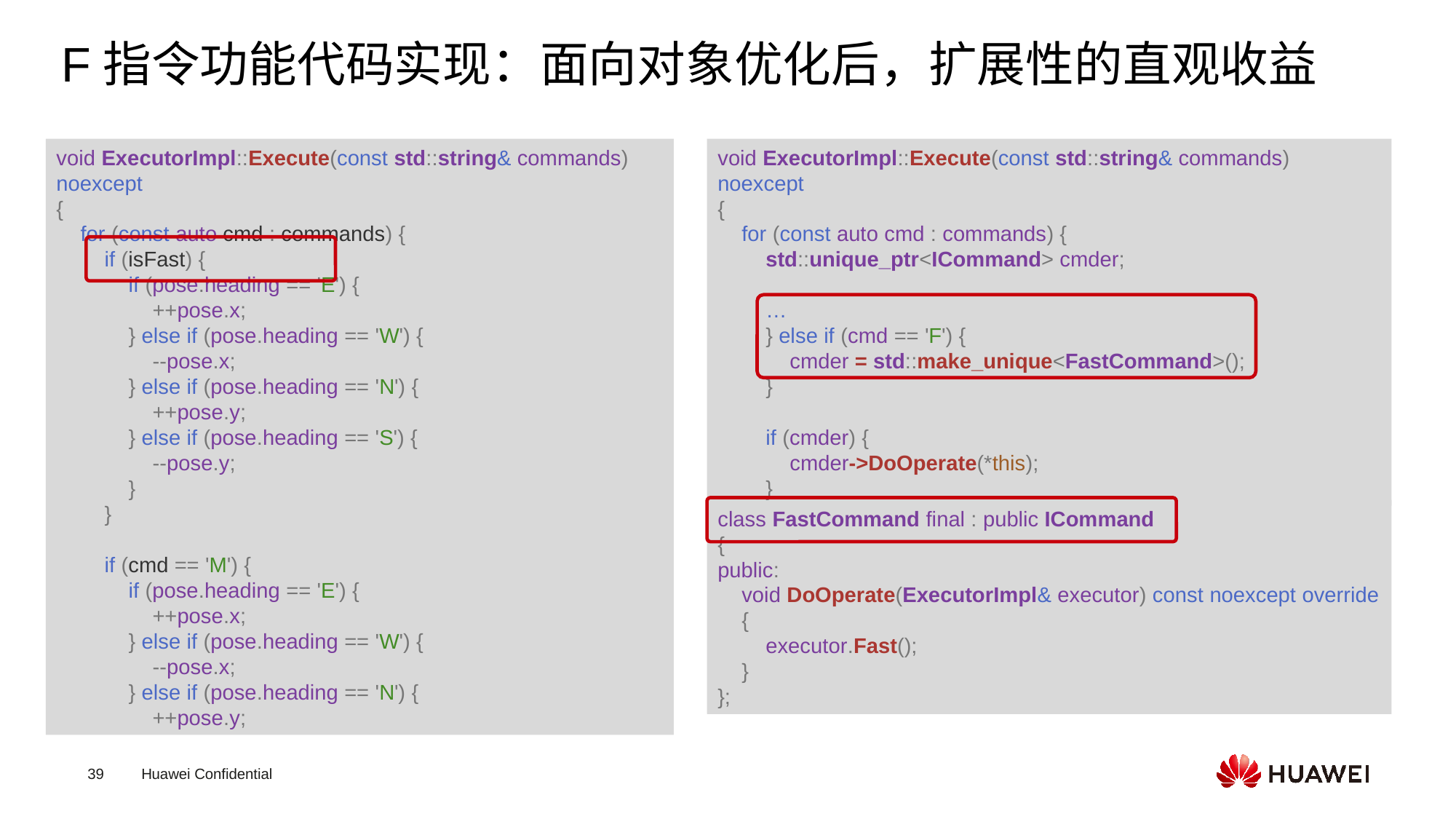

# F指令功能代码实现：面向对象优化后，扩展性的直观收益
void ExecutorImpl::Execute(const std::string& commands) noexcept
{
    for (const auto cmd : commands) {
        if (isFast) {
            if (pose.heading == 'E') {
                ++pose.x;
            } else if (pose.heading == 'W') {
                --pose.x;
            } else if (pose.heading == 'N') {
                ++pose.y;
            } else if (pose.heading == 'S') {
                --pose.y;
            }
        }

        if (cmd == 'M') {
            if (pose.heading == 'E') {
                ++pose.x;
            } else if (pose.heading == 'W') {
                --pose.x;
            } else if (pose.heading == 'N') {
                ++pose.y;
void ExecutorImpl::Execute(const std::string& commands) noexcept
{
    for (const auto cmd : commands) {
        std::unique_ptr<ICommand> cmder;
        …
        } else if (cmd == 'F') {
            cmder = std::make_unique<FastCommand>();
        }
        if (cmder) {
            cmder->DoOperate(*this);
        }

class FastCommand final : public ICommand
{
public:
    void DoOperate(ExecutorImpl& executor) const noexcept override
    {
        executor.Fast();
    }
};